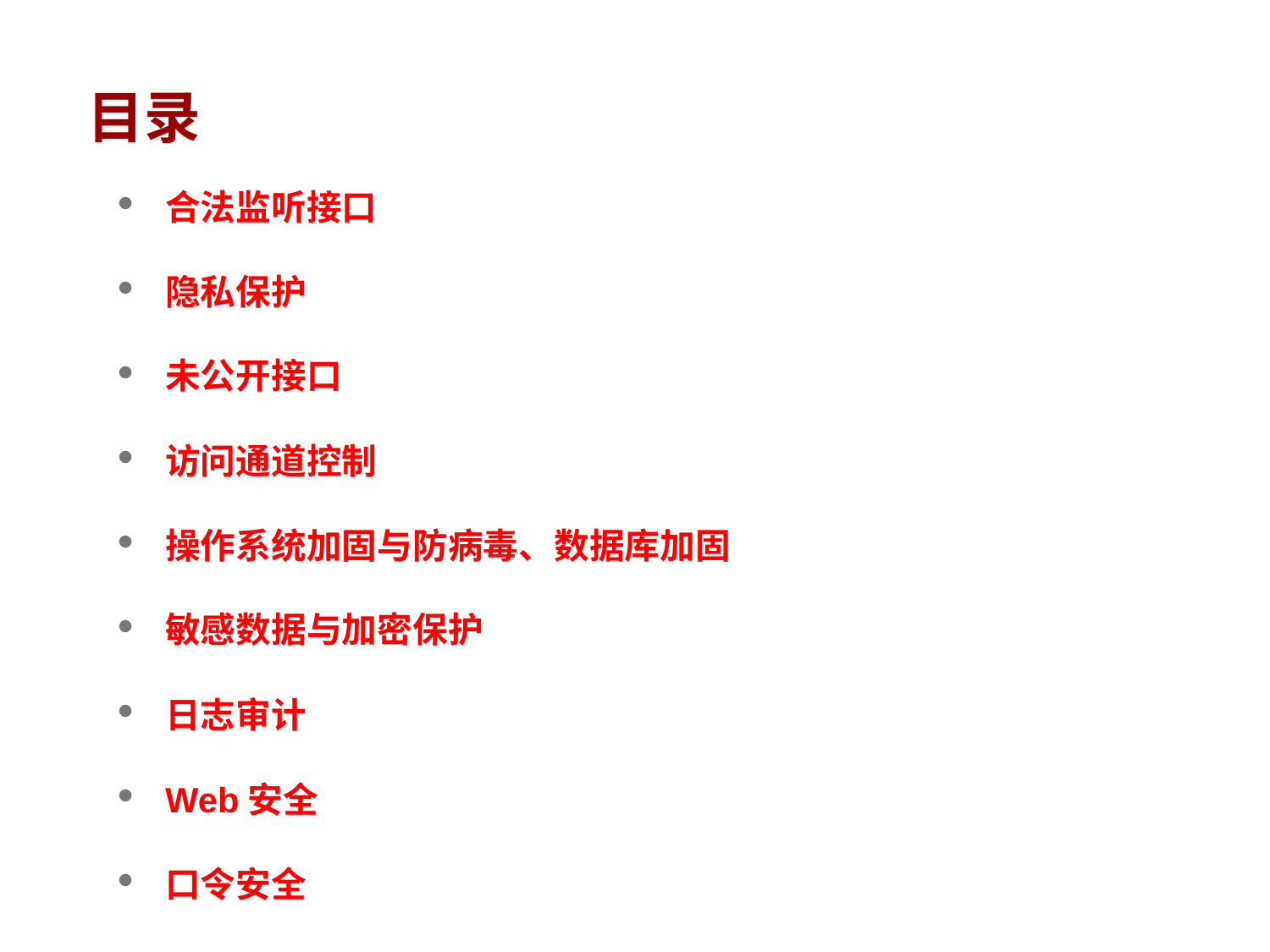

目录
合法监听接口
隐私保护
未公开接口
访问通道控制
操作系统加固与防病毒、数据库加固
敏感数据与加密保护
日志审计
Web安全
口令安全